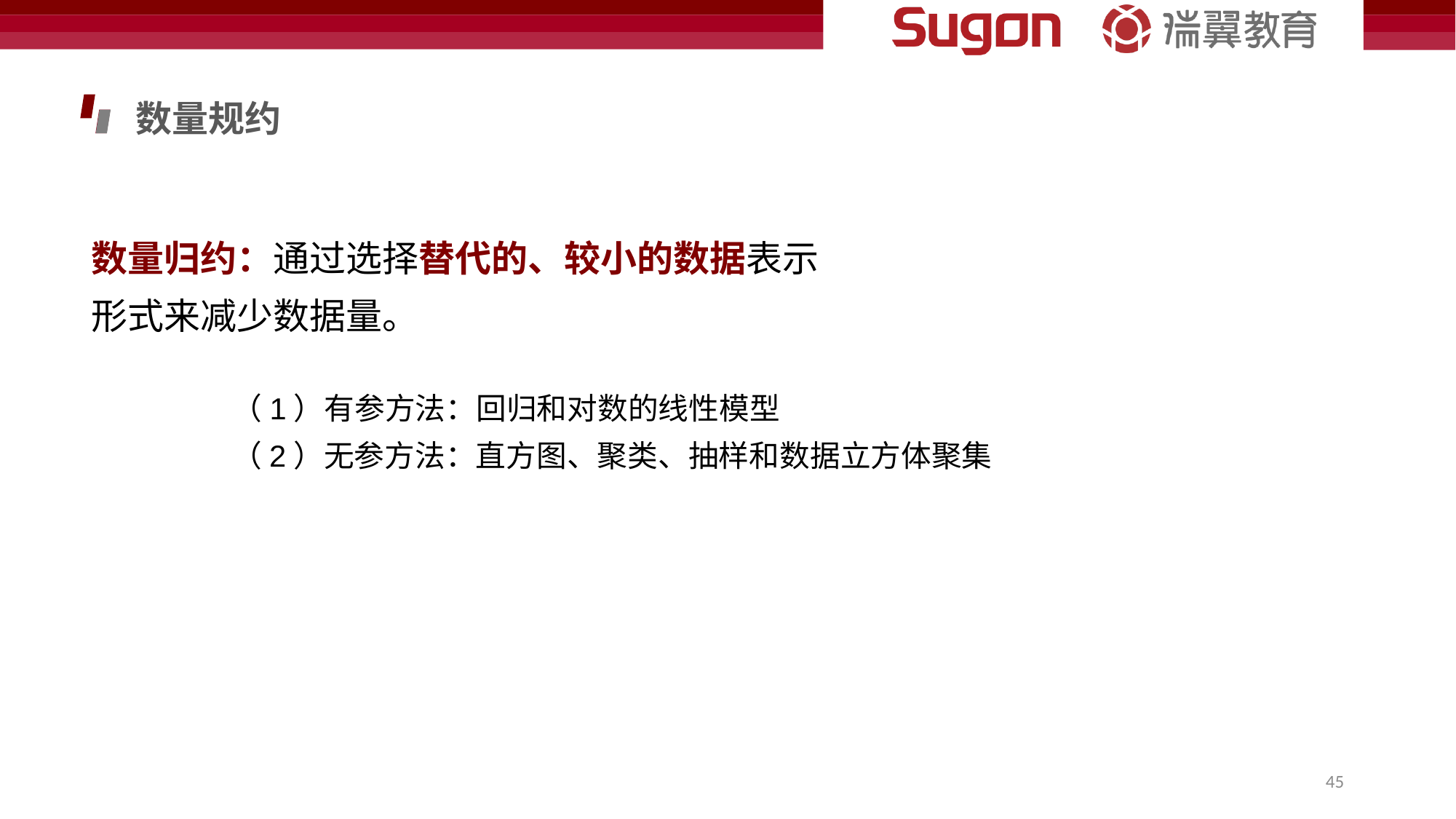

数量规约

数量归约：通过选择替代的、较小的数据表示形式来减少数据量。
（1）有参方法：回归和对数的线性模型
（2）无参方法：直方图、聚类、抽样和数据立方体聚集
45